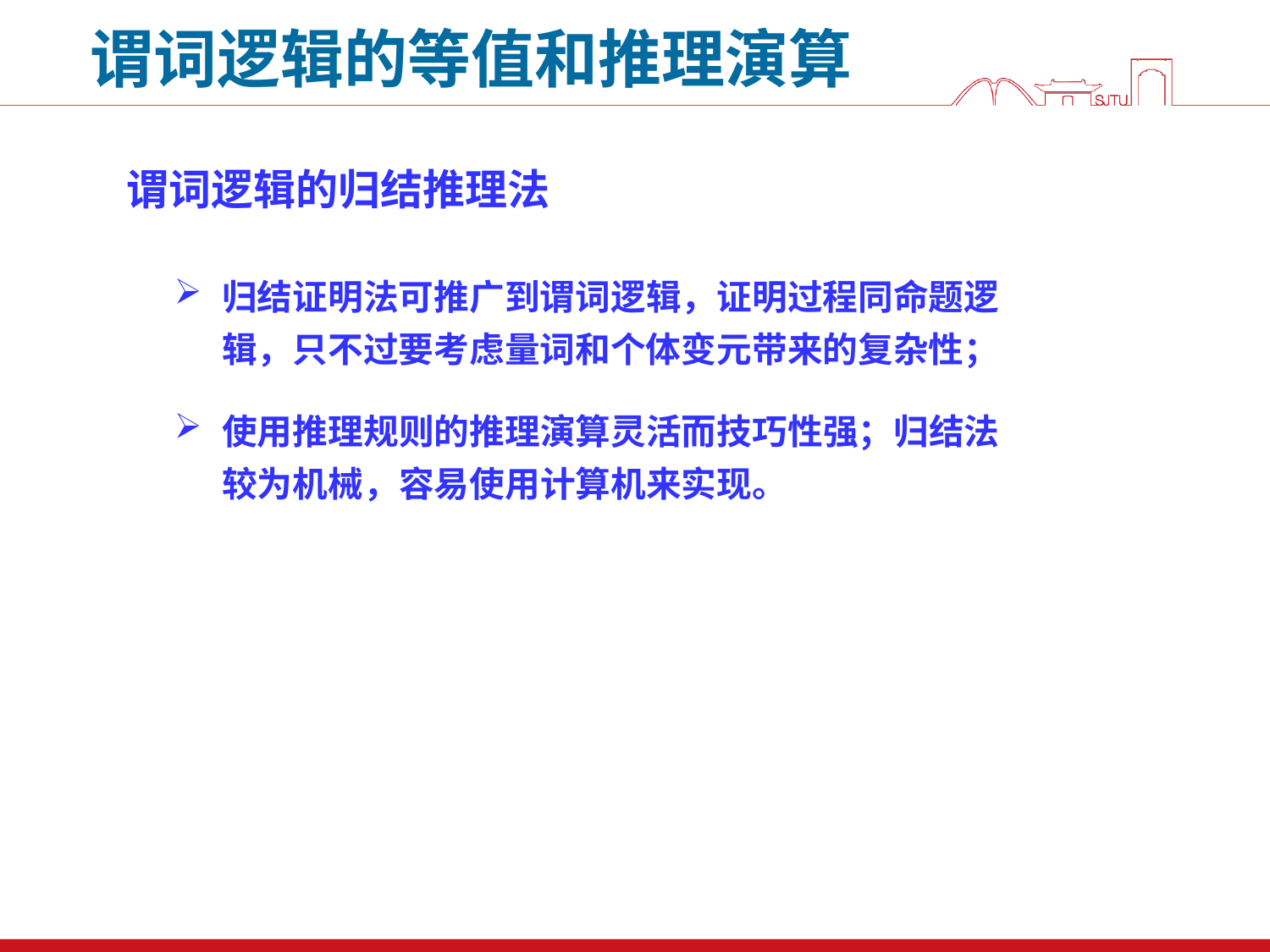

谓词逻辑的等值和推理演算
谓词逻辑的归结推理法
归结证明法可推广到谓词逻辑，证明过程同命题逻辑，只不过要考虑量词和个体变元带来的复杂性；
使用推理规则的推理演算灵活而技巧性强；归结法较为机械，容易使用计算机来实现。